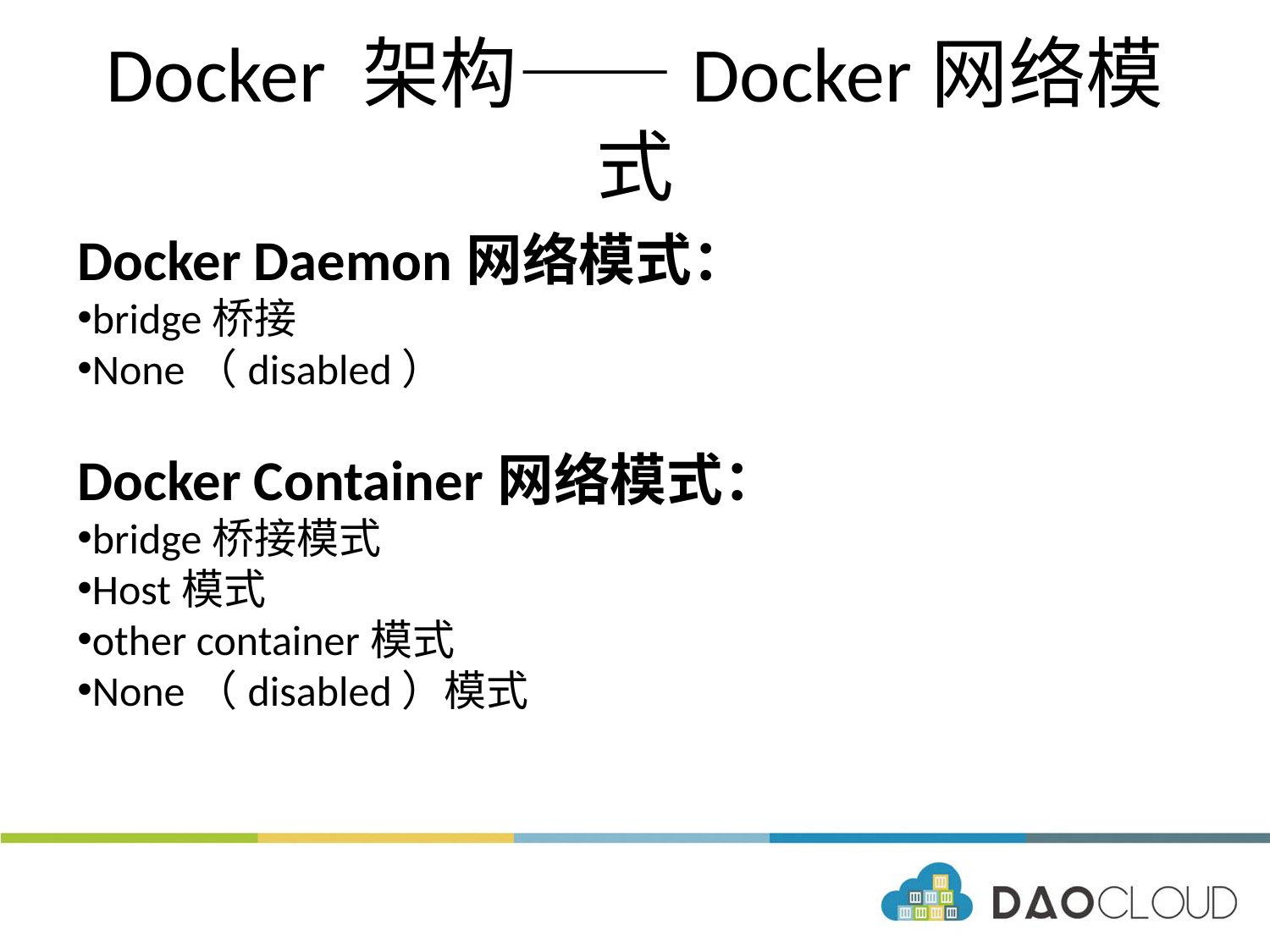

# Docker 架构——Docker网络模式
Docker Daemon网络模式：
bridge桥接
None（disabled）

Docker Container网络模式：
bridge桥接模式
Host模式
other container模式
None（disabled）模式